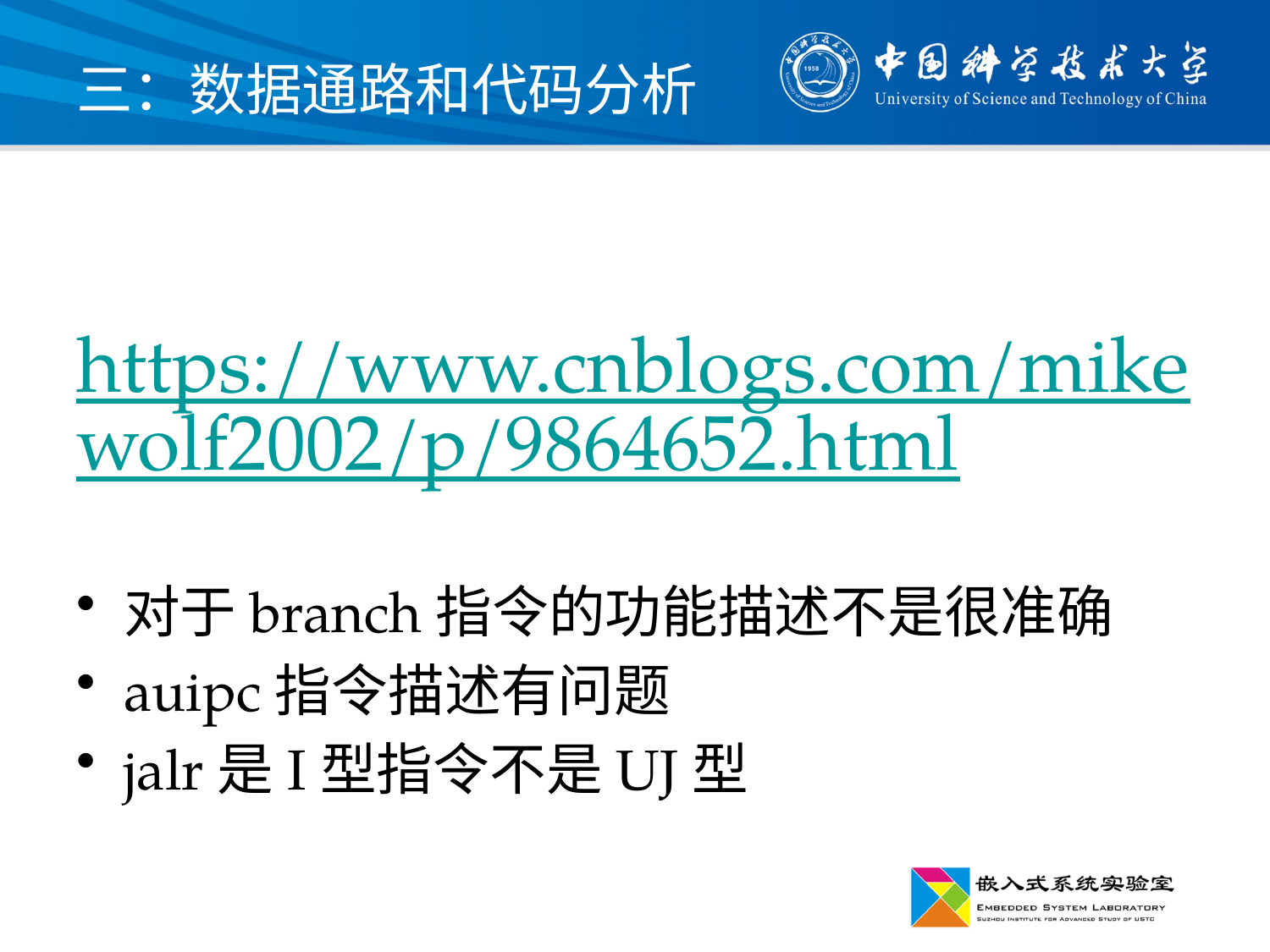

# 三：数据通路和代码分析
https://www.cnblogs.com/mikewolf2002/p/9864652.html

对于branch指令的功能描述不是很准确
auipc指令描述有问题
jalr是I型指令不是UJ型